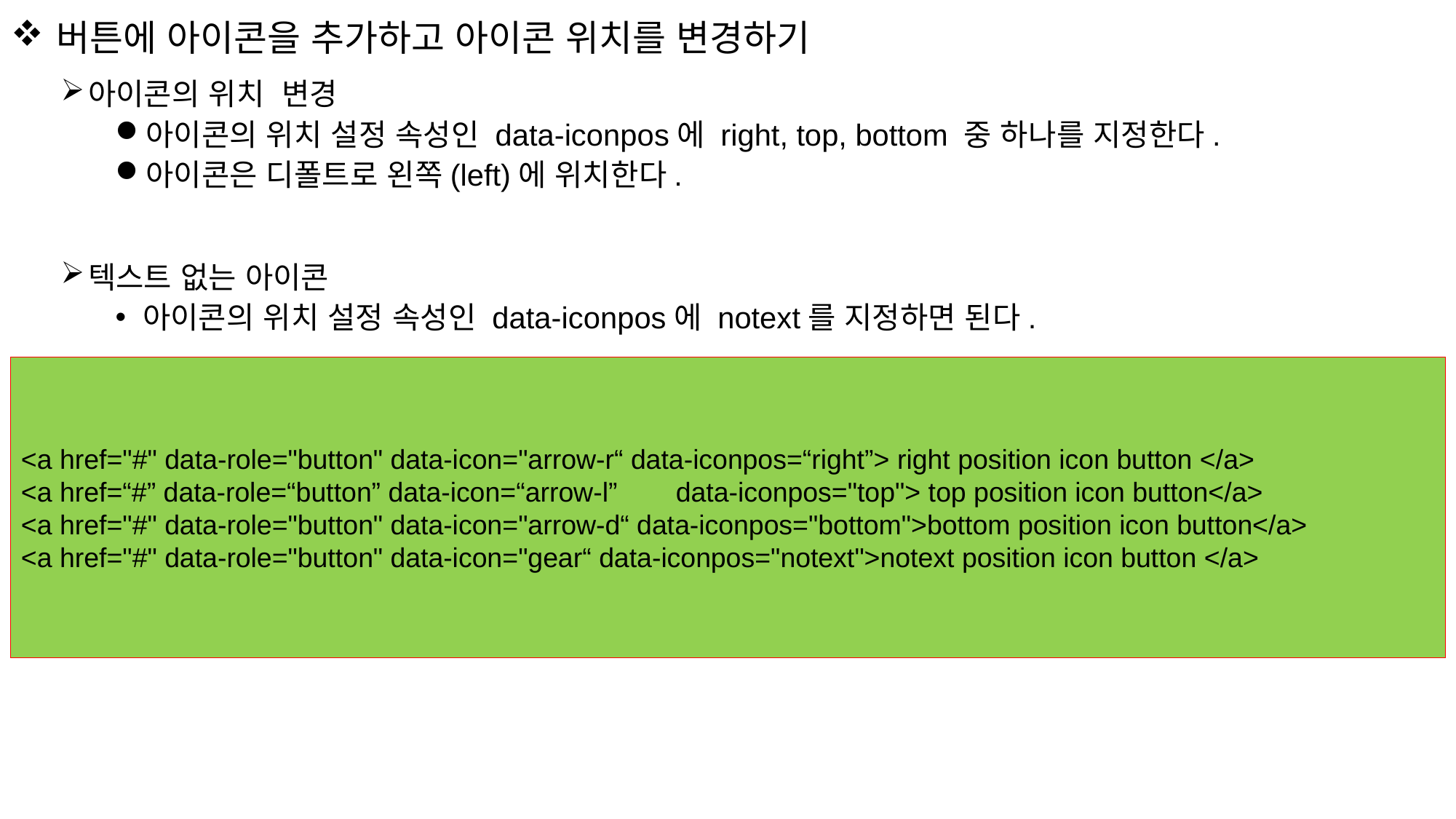

버튼에 아이콘을 추가하고 아이콘 위치를 변경하기

아이콘의 위치  변경
아이콘의 위치 설정 속성인 data-iconpos에 right, top, bottom 중 하나를 지정한다.
아이콘은 디폴트로 왼쪽(left)에 위치한다.

텍스트 없는 아이콘
아이콘의 위치 설정 속성인 data-iconpos에 notext를 지정하면 된다.

<a href="#" data-role="button" data-icon="arrow-r“ data-iconpos=“right”> right position icon button </a>
<a href=“#” data-role=“button” data-icon=“arrow-l”	data-iconpos="top"> top position icon button</a>
<a href="#" data-role="button" data-icon="arrow-d“ data-iconpos="bottom">bottom position icon button</a>
<a href="#" data-role="button" data-icon="gear“ data-iconpos="notext">notext position icon button </a>